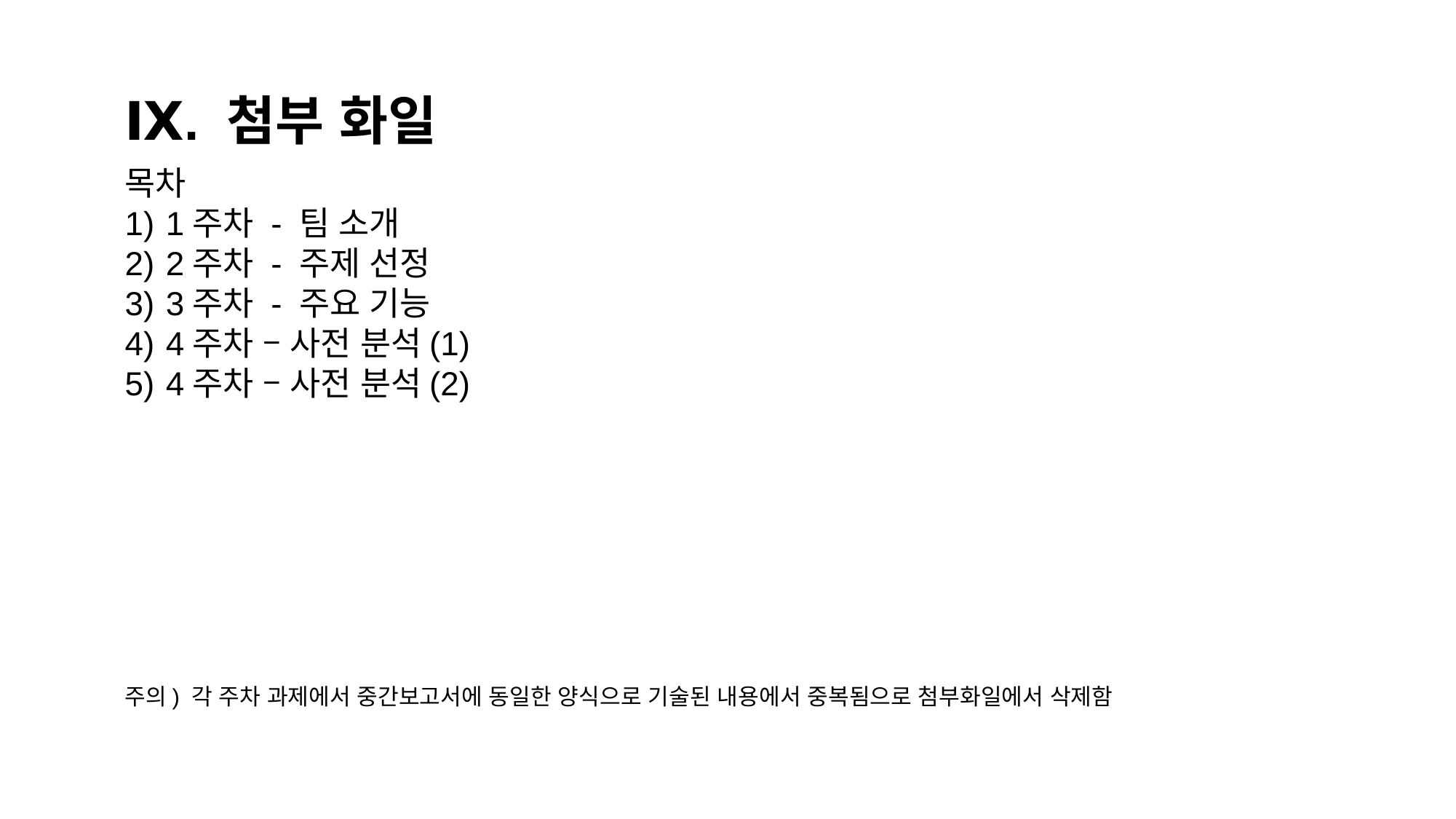

Ⅸ. 첨부 화일
목차
1주차 - 팀 소개
2주차 - 주제 선정
3주차 - 주요 기능
4주차 – 사전 분석(1)
4주차 – 사전 분석(2)

주의) 각 주차 과제에서 중간보고서에 동일한 양식으로 기술된 내용에서 중복됨으로 첨부화일에서 삭제함